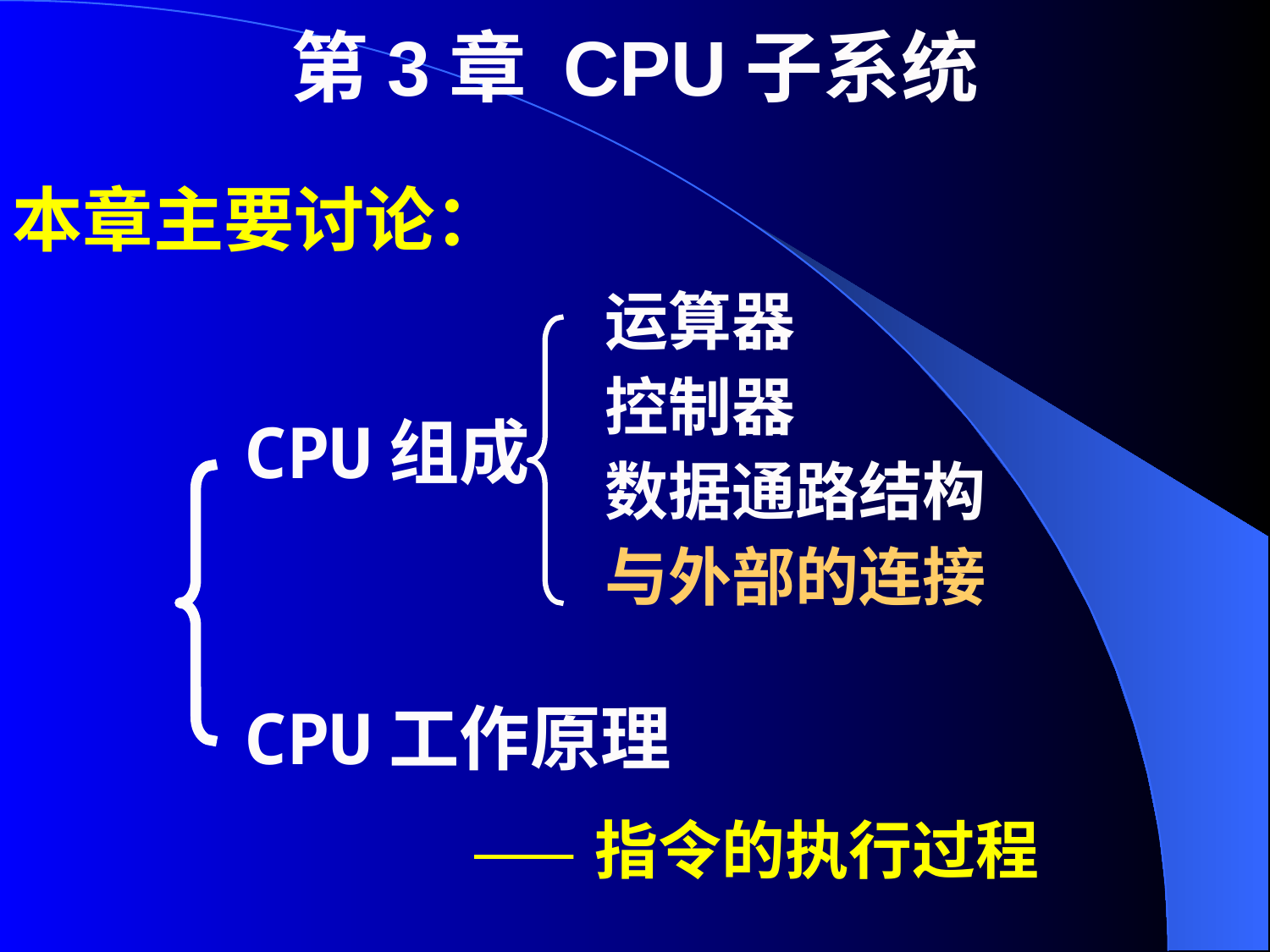

第3章 CPU子系统
本章主要讨论：
运算器
控制器
数据通路结构
与外部的连接

CPU组成

CPU工作原理
指令的执行过程